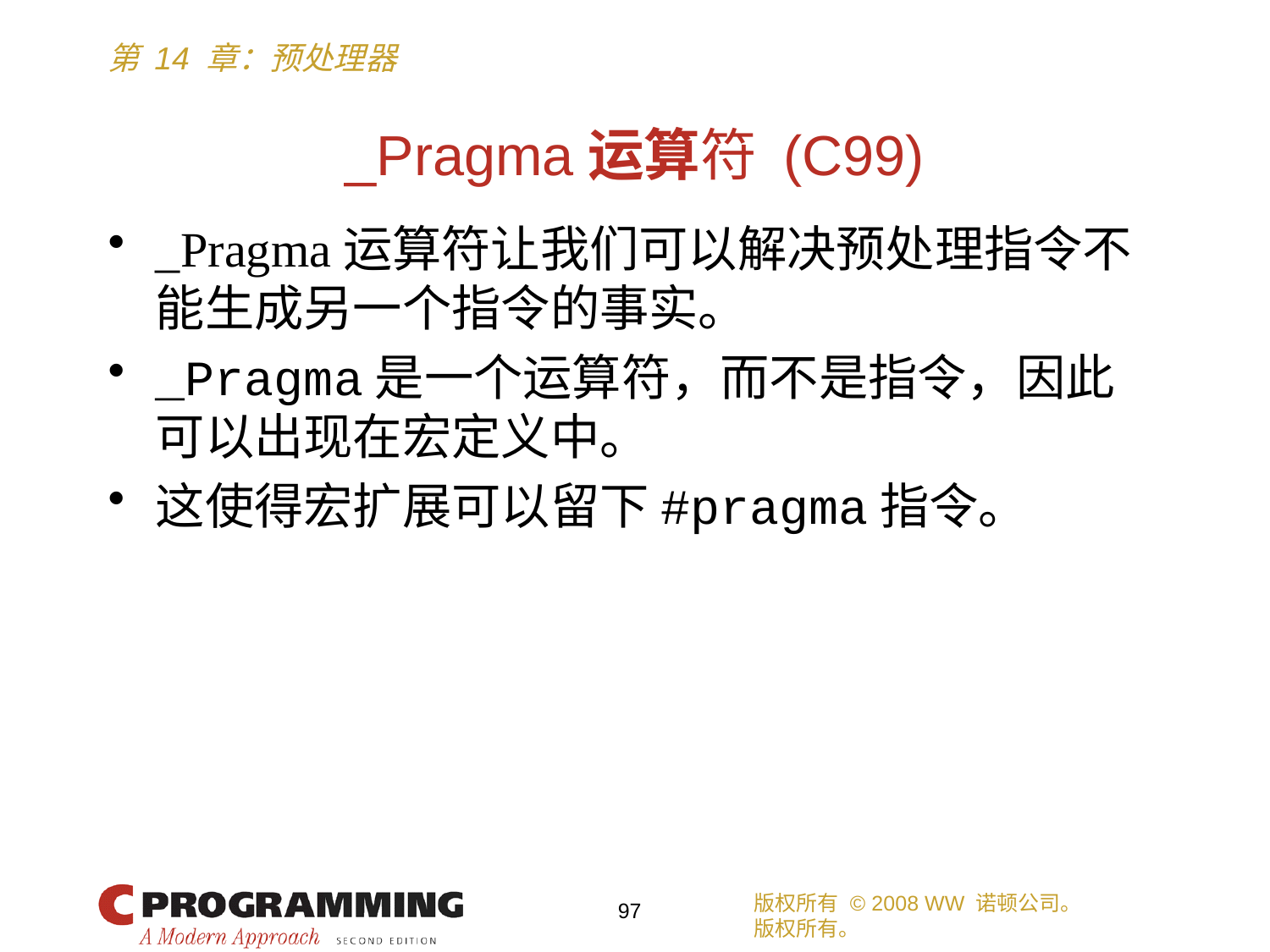

# _Pragma运算符 (C99)
_Pragma运算符让我们可以解决预处理指令不能生成另一个指令的事实。
_Pragma是一个运算符，而不是指令，因此可以出现在宏定义中。
这使得宏扩展可以留下#pragma指令。
版权所有 © 2008 WW 诺顿公司。
版权所有。
97